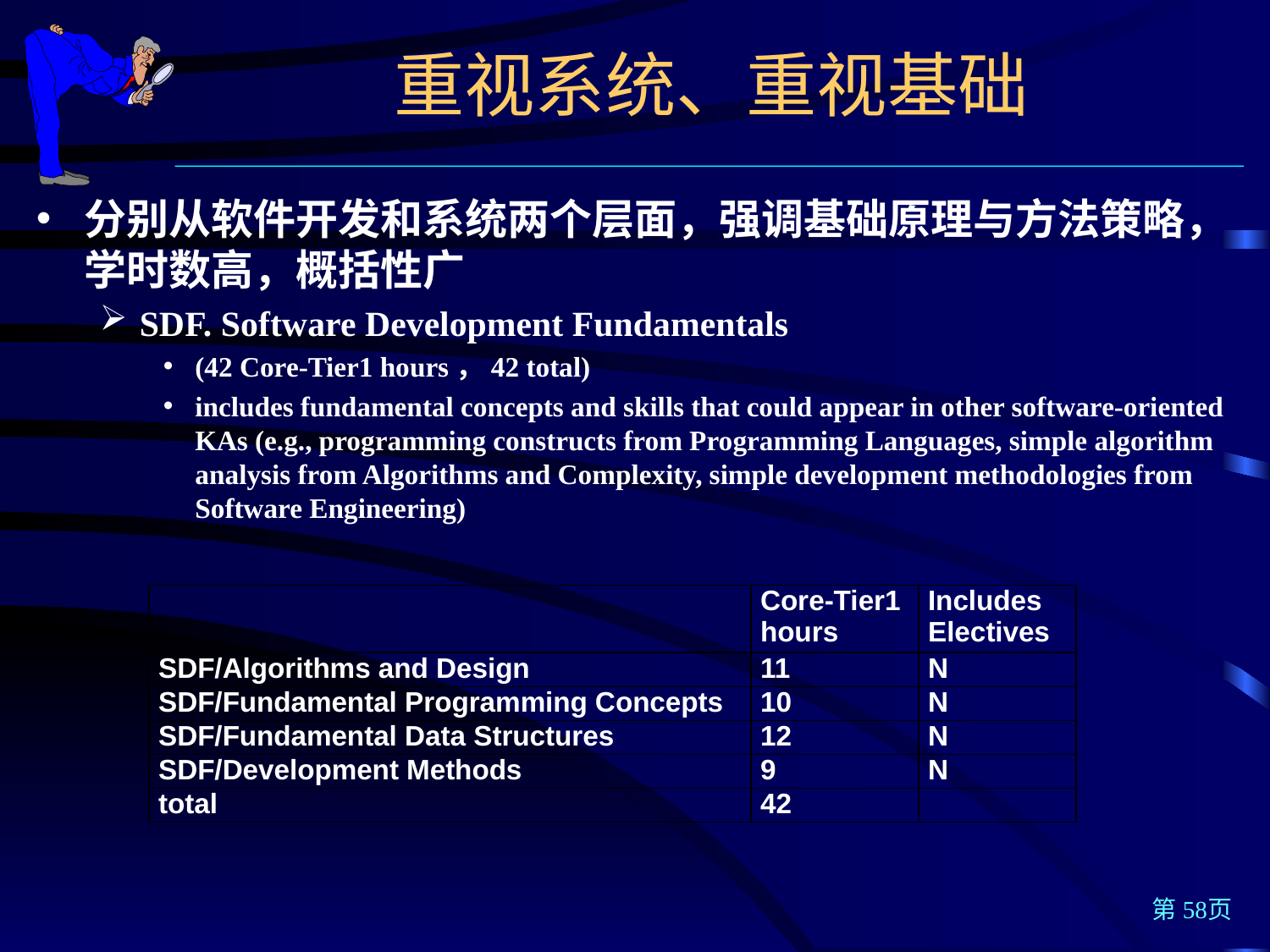

重视系统、重视基础
分别从软件开发和系统两个层面，强调基础原理与方法策略，学时数高，概括性广
SDF. Software Development Fundamentals
(42 Core-Tier1 hours，42 total)
includes fundamental concepts and skills that could appear in other software-oriented KAs (e.g., programming constructs from Programming Languages, simple algorithm analysis from Algorithms and Complexity, simple development methodologies from Software Engineering)
|  | Core-Tier1 hours | Includes Electives |
| --- | --- | --- |
| SDF/Algorithms and Design | 11 | N |
| SDF/Fundamental Programming Concepts | 10 | N |
| SDF/Fundamental Data Structures | 12 | N |
| SDF/Development Methods | 9 | N |
| total | 42 |  |
第58页